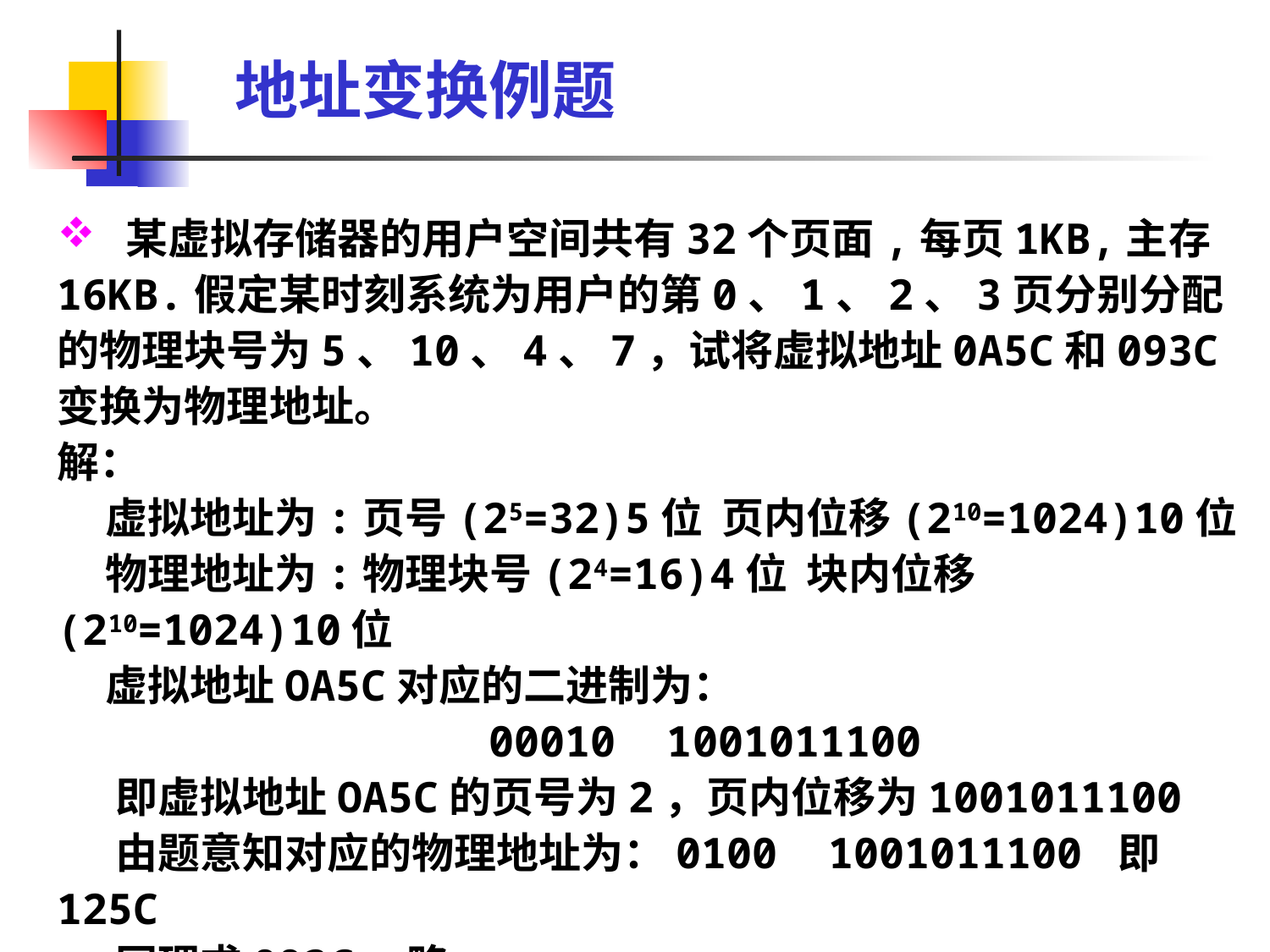

# 地址变换例题
  某虚拟存储器的用户空间共有32个页面,每页1KB,主存16KB.假定某时刻系统为用户的第0、1、2、3页分别分配的物理块号为5、10、4、7，试将虚拟地址0A5C和093C变换为物理地址。
解：
    虚拟地址为:页号(25=32)5位  页内位移(210=1024)10位
    物理地址为:物理块号(24=16)4位  块内位移(210=1024)10位
    虚拟地址OA5C对应的二进制为：
                 00010  1001011100
     即虚拟地址OA5C的页号为2，页内位移为1001011100
     由题意知对应的物理地址为：0100  1001011100 即125C
     同理求093C。略